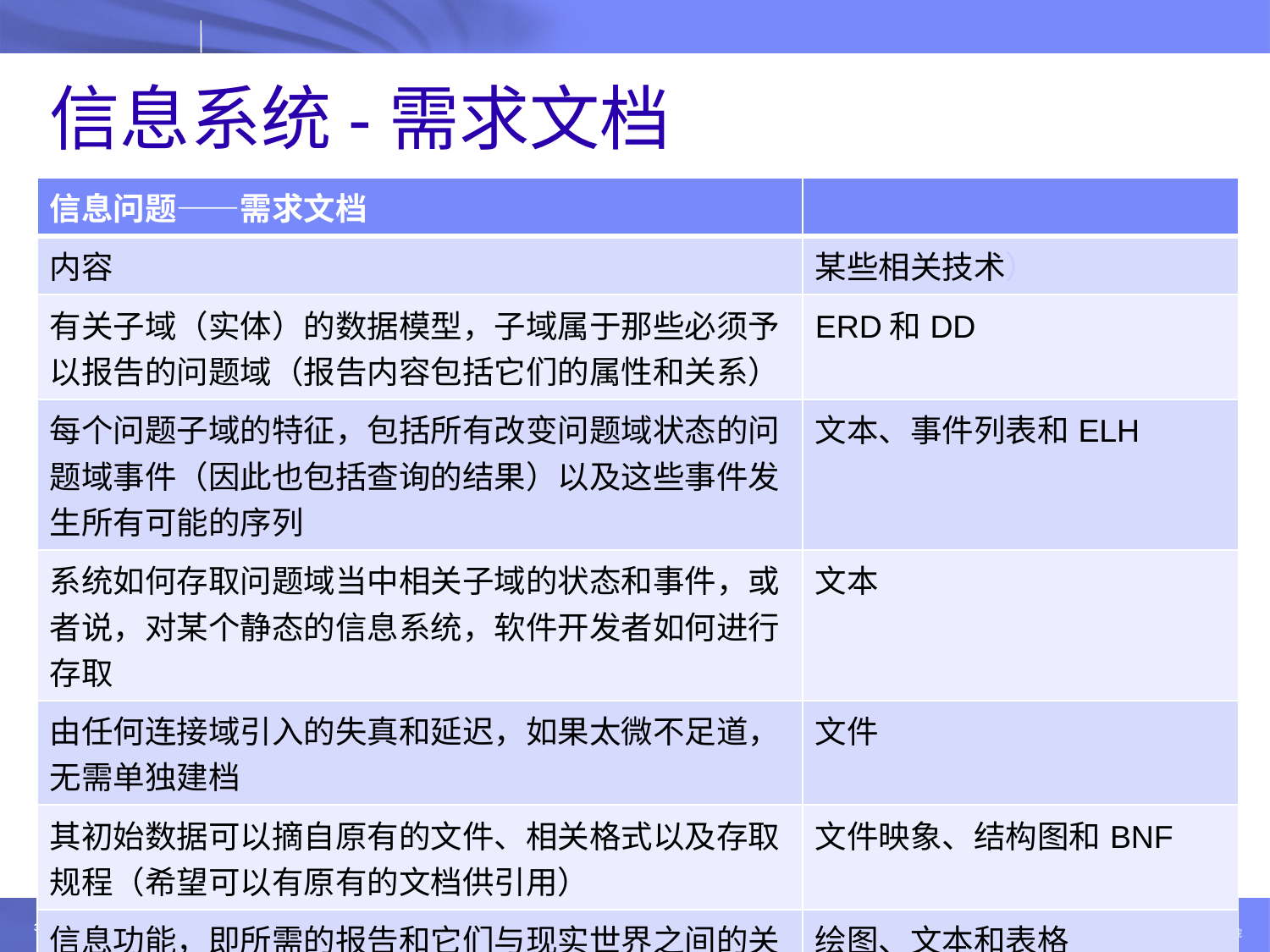

# 信息系统-需求文档
| 信息问题——需求文档 |  |
| --- | --- |
| 内容 | 某些相关技术） |
| 有关子域（实体）的数据模型，子域属于那些必须予以报告的问题域（报告内容包括它们的属性和关系） | ERD和DD |
| 每个问题子域的特征，包括所有改变问题域状态的问题域事件（因此也包括查询的结果）以及这些事件发生所有可能的序列 | 文本、事件列表和ELH |
| 系统如何存取问题域当中相关子域的状态和事件，或者说，对某个静态的信息系统，软件开发者如何进行存取 | 文本 |
| 由任何连接域引入的失真和延迟，如果太微不足道，无需单独建档 | 文件 |
| 其初始数据可以摘自原有的文件、相关格式以及存取规程（希望可以有原有的文档供引用） | 文件映象、结构图和BNF |
| 信息功能，即所需的报告和它们与现实世界之间的关系，以及任何相关的系统支持的查询 | 绘图、文本和表格 |

37